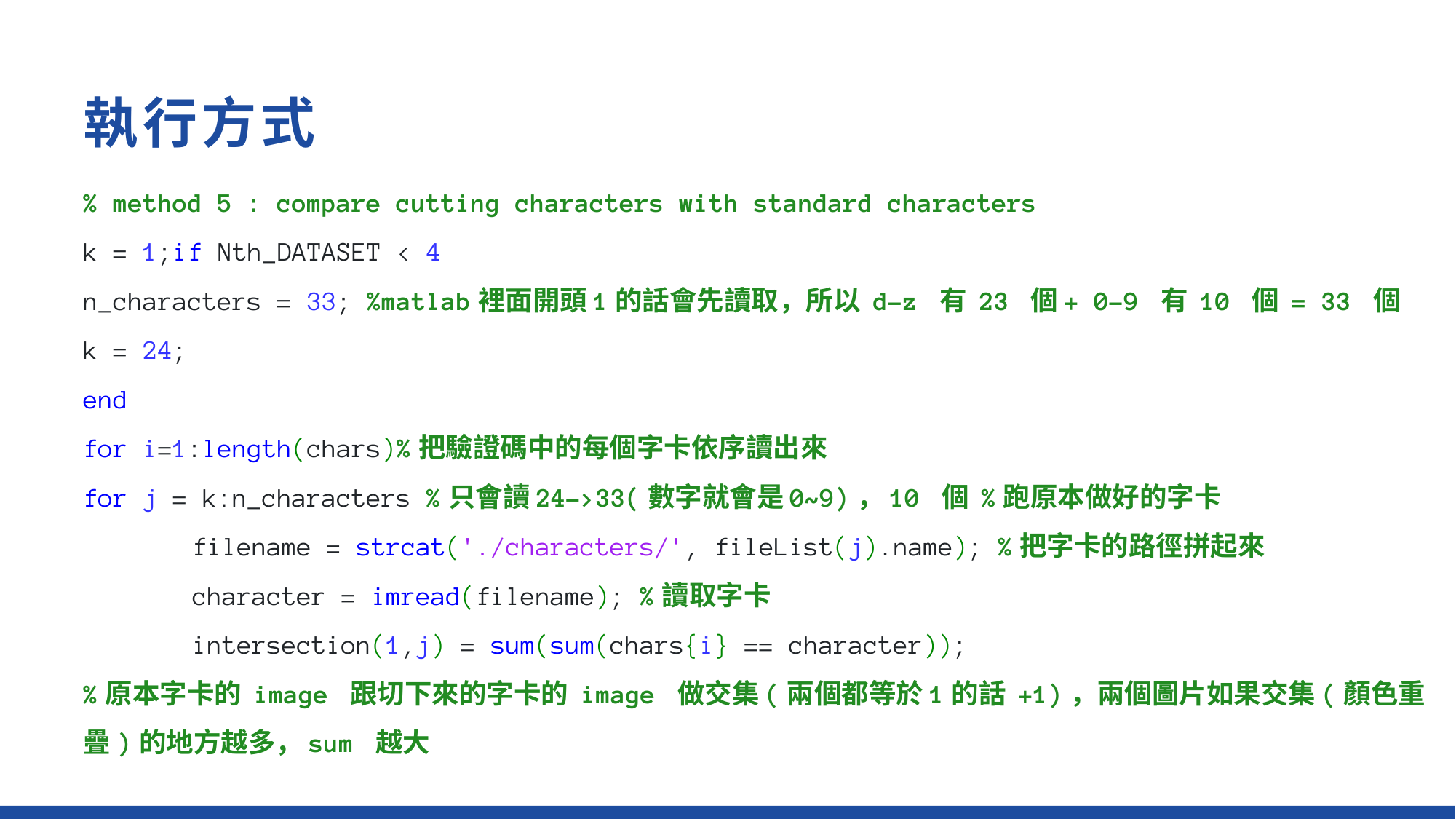

# 執行方式
% method 5 : compare cutting characters with standard characters
k = 1;if Nth_DATASET < 4
n_characters = 33; %matlab裡面開頭1的話會先讀取，所以 d-z 有 23 個+ 0-9 有 10 個 = 33 個
k = 24;
end
for i=1:length(chars)%把驗證碼中的每個字卡依序讀出來
for j = k:n_characters %只會讀24->33(數字就會是0~9)，10 個 %跑原本做好的字卡
	filename = strcat('./characters/', fileList(j).name); %把字卡的路徑拼起來
	character = imread(filename); %讀取字卡
	intersection(1,j) = sum(sum(chars{i} == character));
%原本字卡的 image 跟切下來的字卡的 image 做交集(兩個都等於1的話 +1)，兩個圖片如果交集(顏色重疊)的地方越多，sum 越大